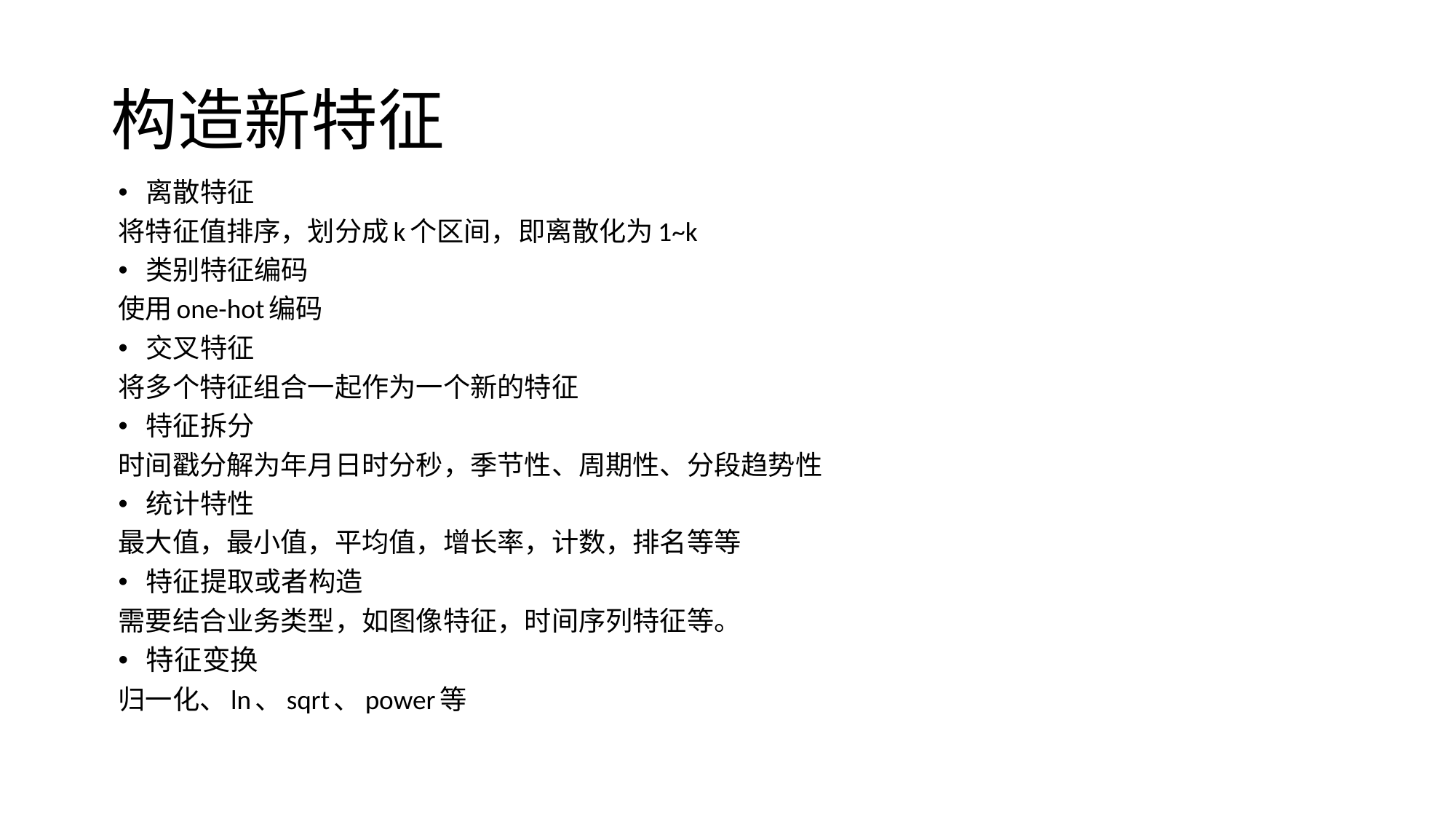

# 构造新特征
离散特征
将特征值排序，划分成k个区间，即离散化为1~k
类别特征编码
使用one-hot编码
交叉特征
将多个特征组合一起作为一个新的特征
特征拆分
时间戳分解为年月日时分秒，季节性、周期性、分段趋势性
统计特性
最大值，最小值，平均值，增长率，计数，排名等等
特征提取或者构造
需要结合业务类型，如图像特征，时间序列特征等。
特征变换
归一化、ln、sqrt、power等